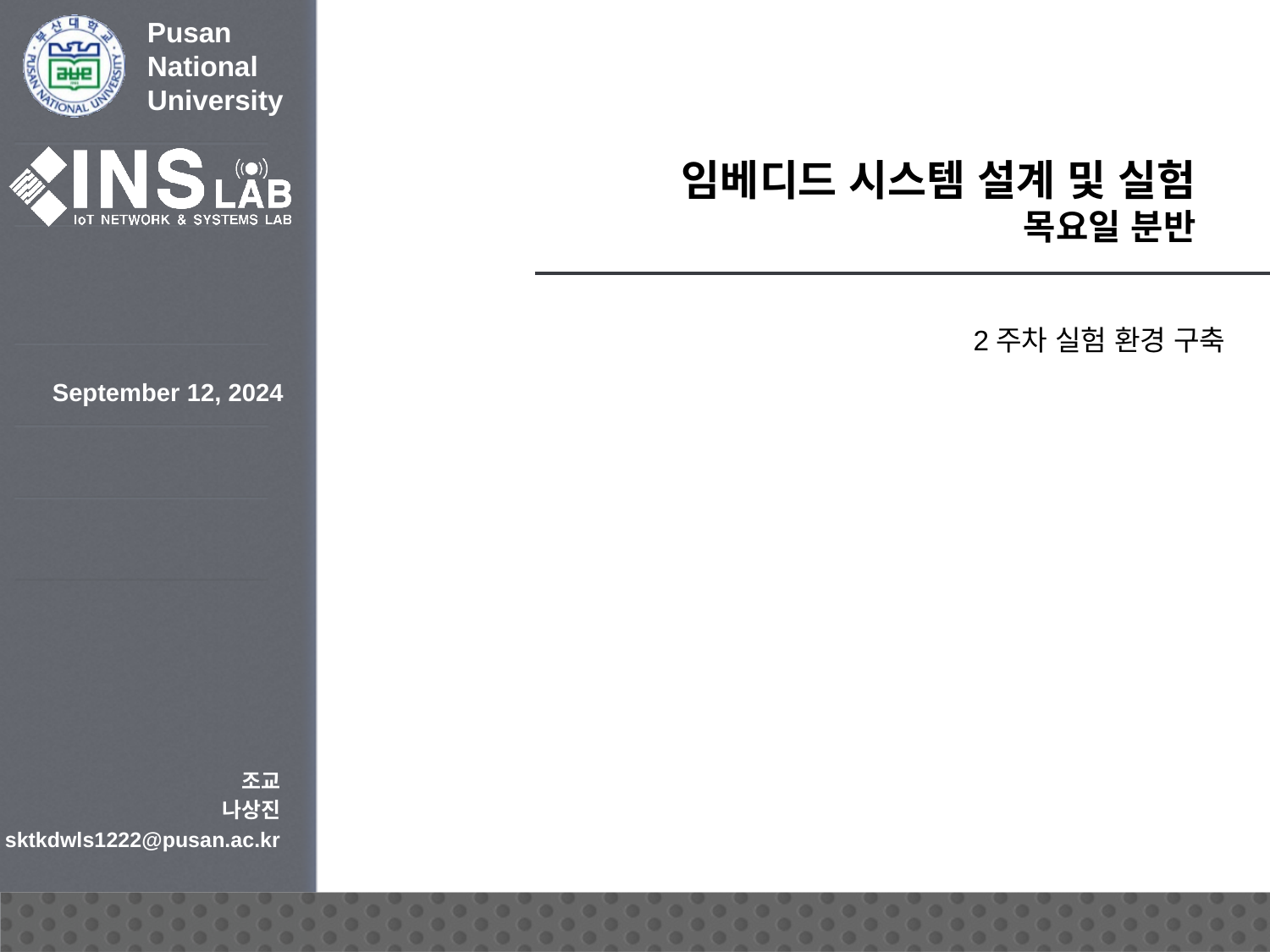

# 임베디드 시스템 설계 및 실험 목요일 분반
2주차 실험 환경 구축
조교
나상진
sktkdwls1222@pusan.ac.kr